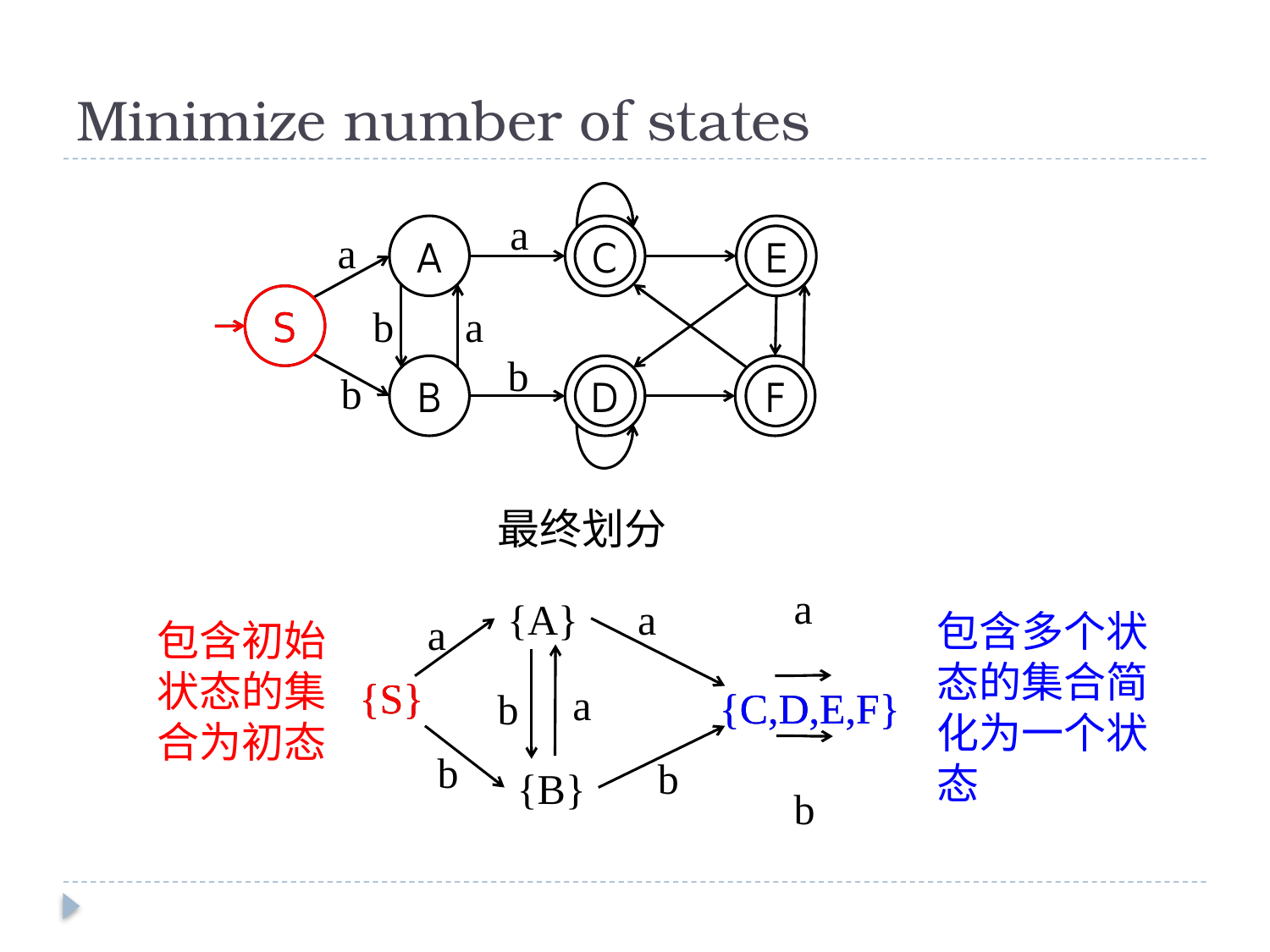

# Minimize number of states
a
A
C
E
a

S
包含初始状态的集合为初态
{S}
S
b
a
b
B
D
F
b

最终划分
a
{A}
a
包含多个状态的集合简化为一个状态
{C,D,E,F}
a
{S}
a
{C,D,E,F}
b
b
b
{B}
b
36